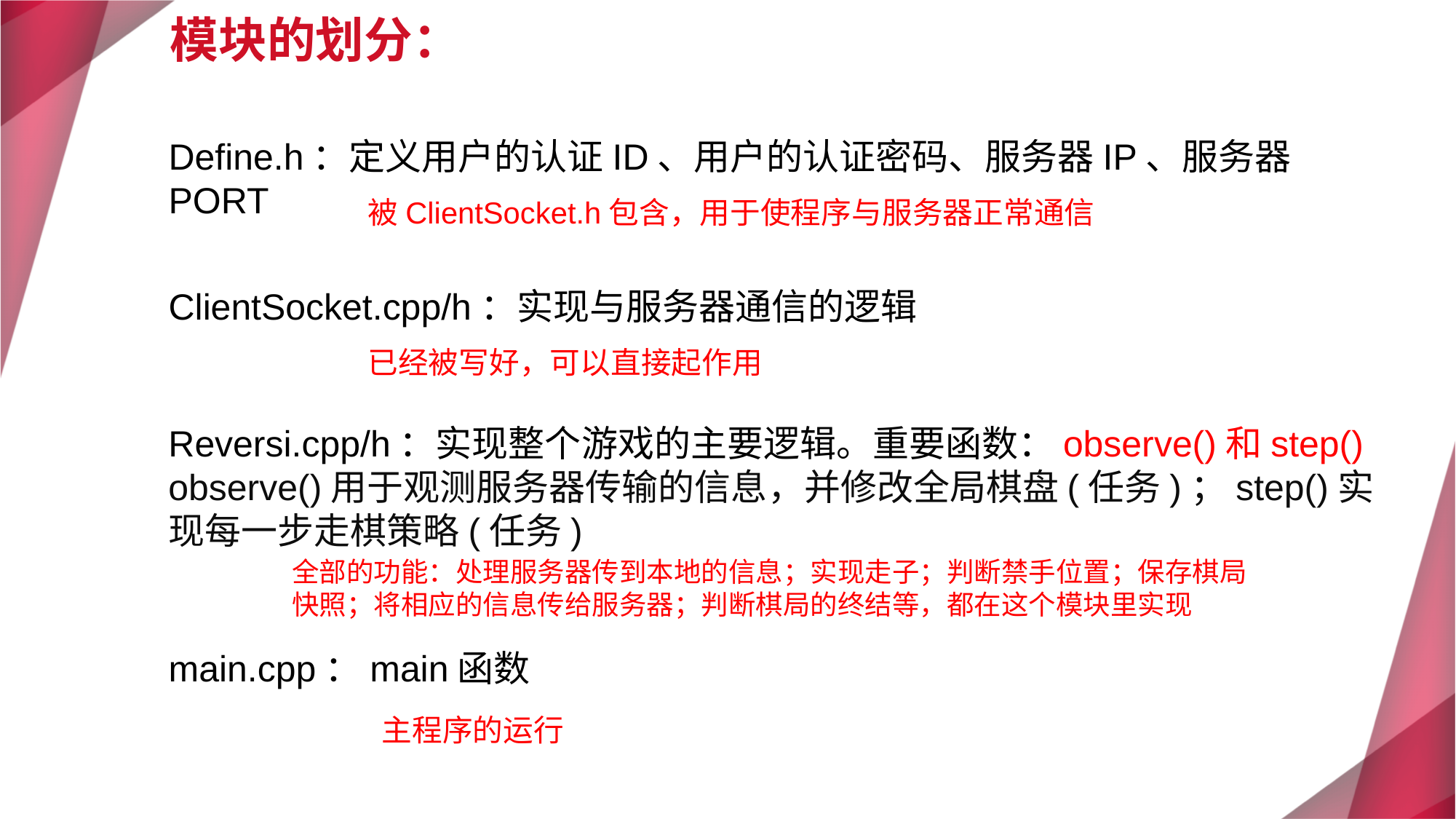

模块的划分：
Define.h：定义用户的认证ID、用户的认证密码、服务器IP、服务器PORT
被ClientSocket.h包含，用于使程序与服务器正常通信
ClientSocket.cpp/h：实现与服务器通信的逻辑
已经被写好，可以直接起作用
Reversi.cpp/h：实现整个游戏的主要逻辑。重要函数：observe()和step()
observe()用于观测服务器传输的信息，并修改全局棋盘(任务)；step()实现每一步走棋策略(任务)
全部的功能：处理服务器传到本地的信息；实现走子；判断禁手位置；保存棋局快照；将相应的信息传给服务器；判断棋局的终结等，都在这个模块里实现
main.cpp：main函数
主程序的运行